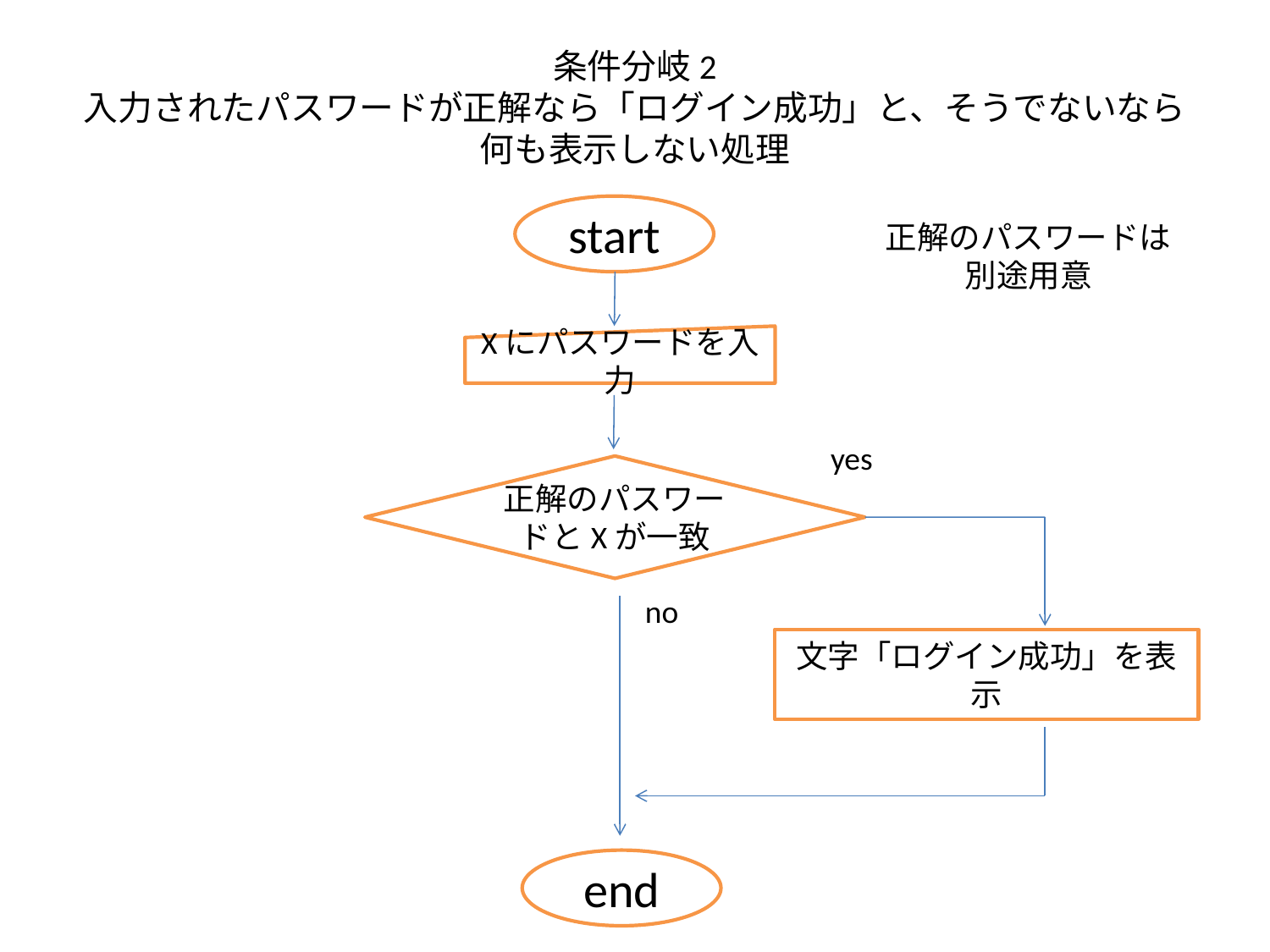

# 条件分岐2 入力されたパスワードが正解なら「ログイン成功」と、そうでないなら何も表示しない処理
start
正解のパスワードは
別途用意
Xにパスワードを入力
yes
正解のパスワードとXが一致
no
文字「ログイン成功」を表示
end